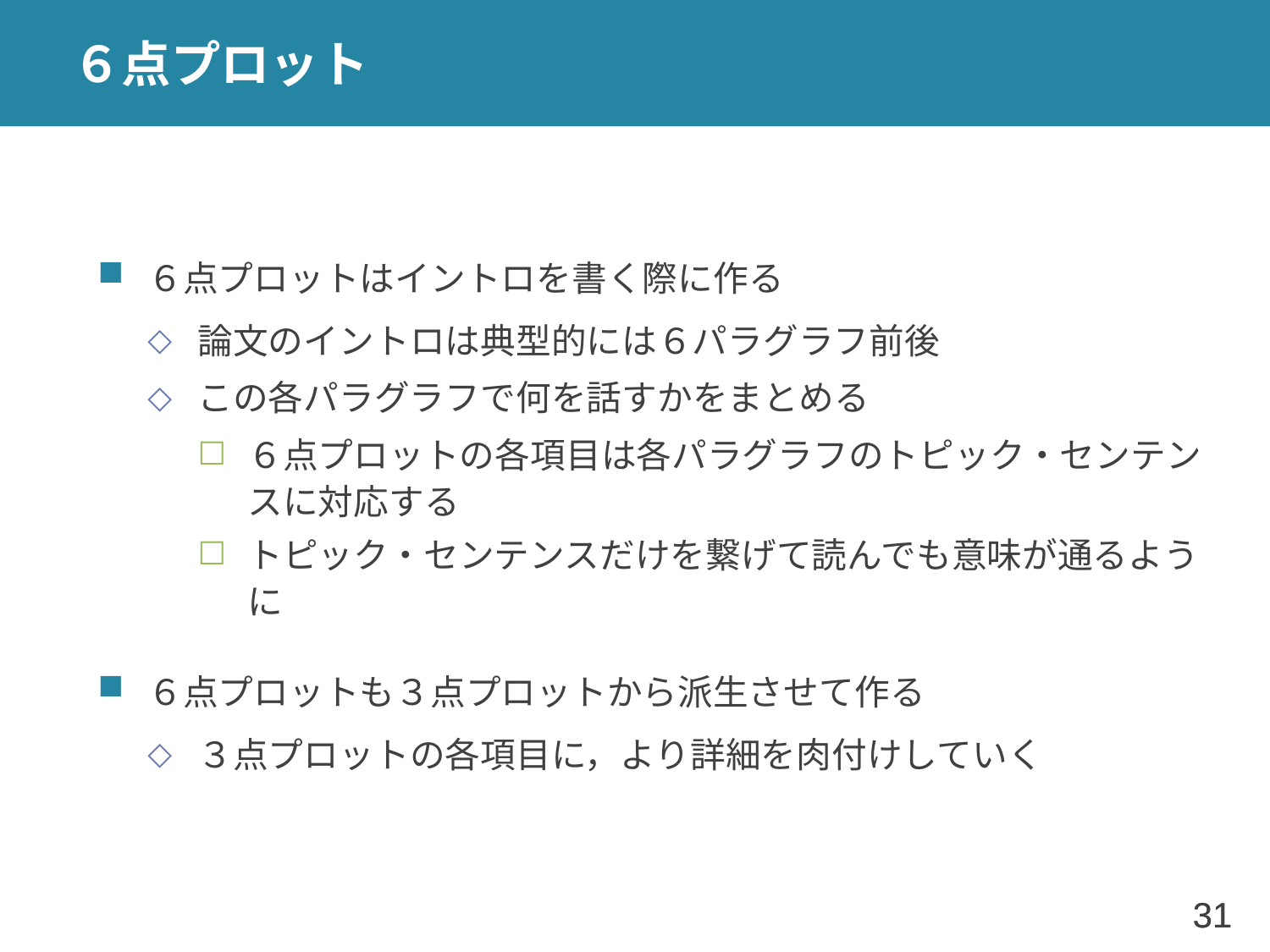

# ６点プロット
６点プロットはイントロを書く際に作る
論文のイントロは典型的には６パラグラフ前後
この各パラグラフで何を話すかをまとめる
６点プロットの各項目は各パラグラフのトピック・センテンスに対応する
トピック・センテンスだけを繋げて読んでも意味が通るように
６点プロットも３点プロットから派生させて作る
３点プロットの各項目に，より詳細を肉付けしていく